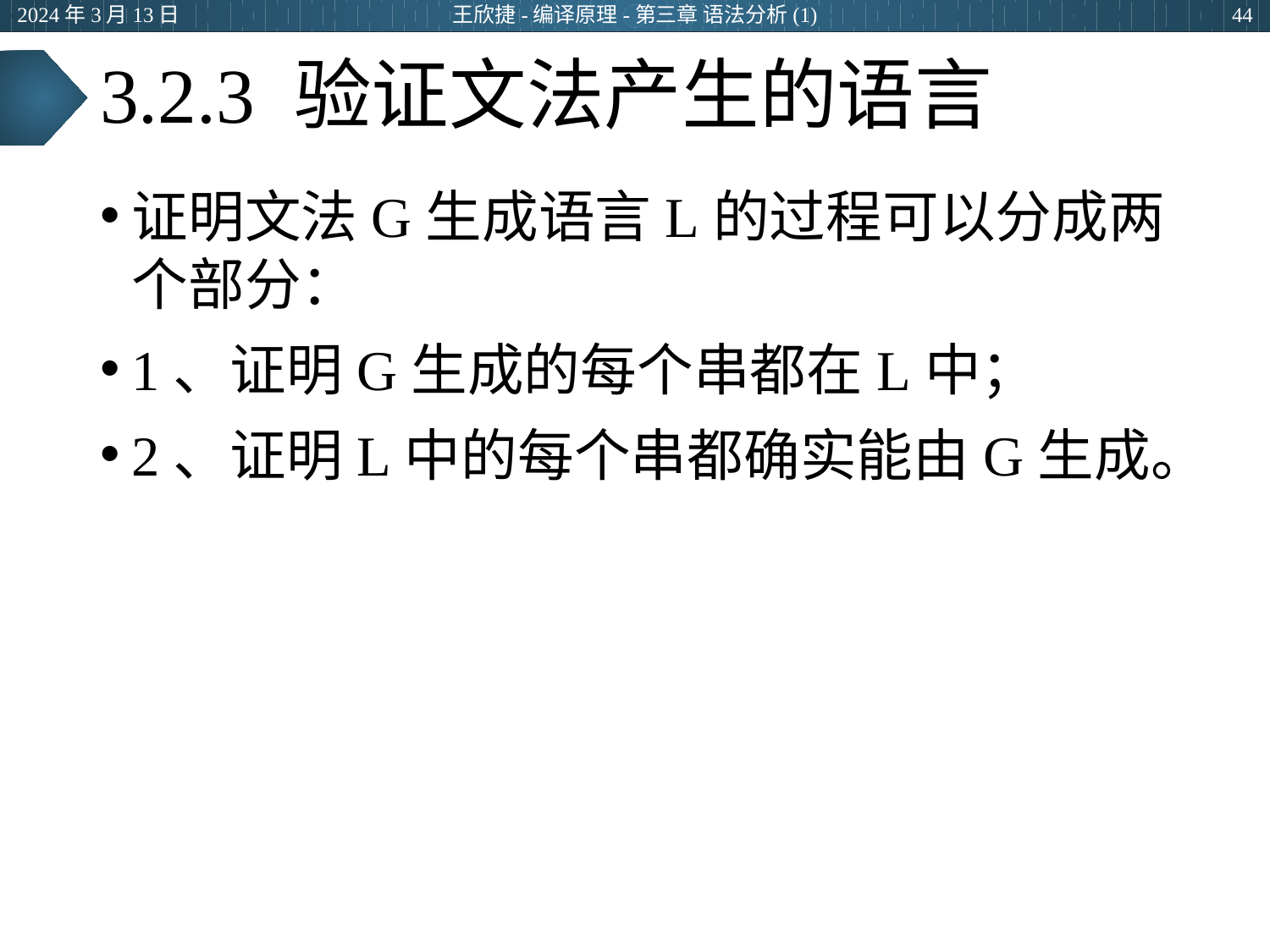

2024年3月13日
王欣捷-编译原理-第三章 语法分析(1)
44
# 3.2.3 验证文法产生的语言
证明文法G生成语言L的过程可以分成两个部分：
1、证明G生成的每个串都在L中；
2、证明L中的每个串都确实能由G生成。